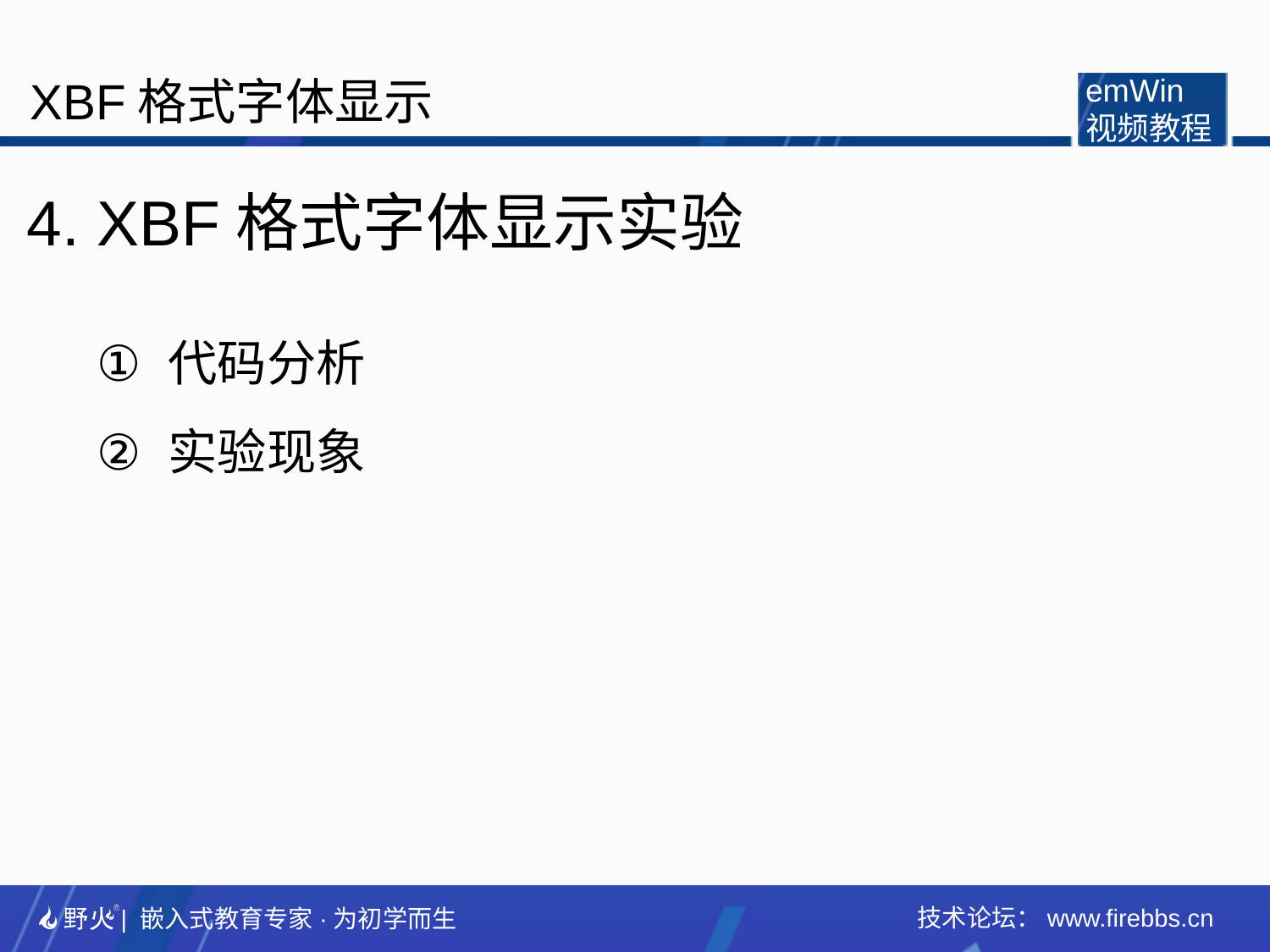

XBF格式字体显示
emWin
视频教程
4. XBF格式字体显示实验
代码分析
实验现象